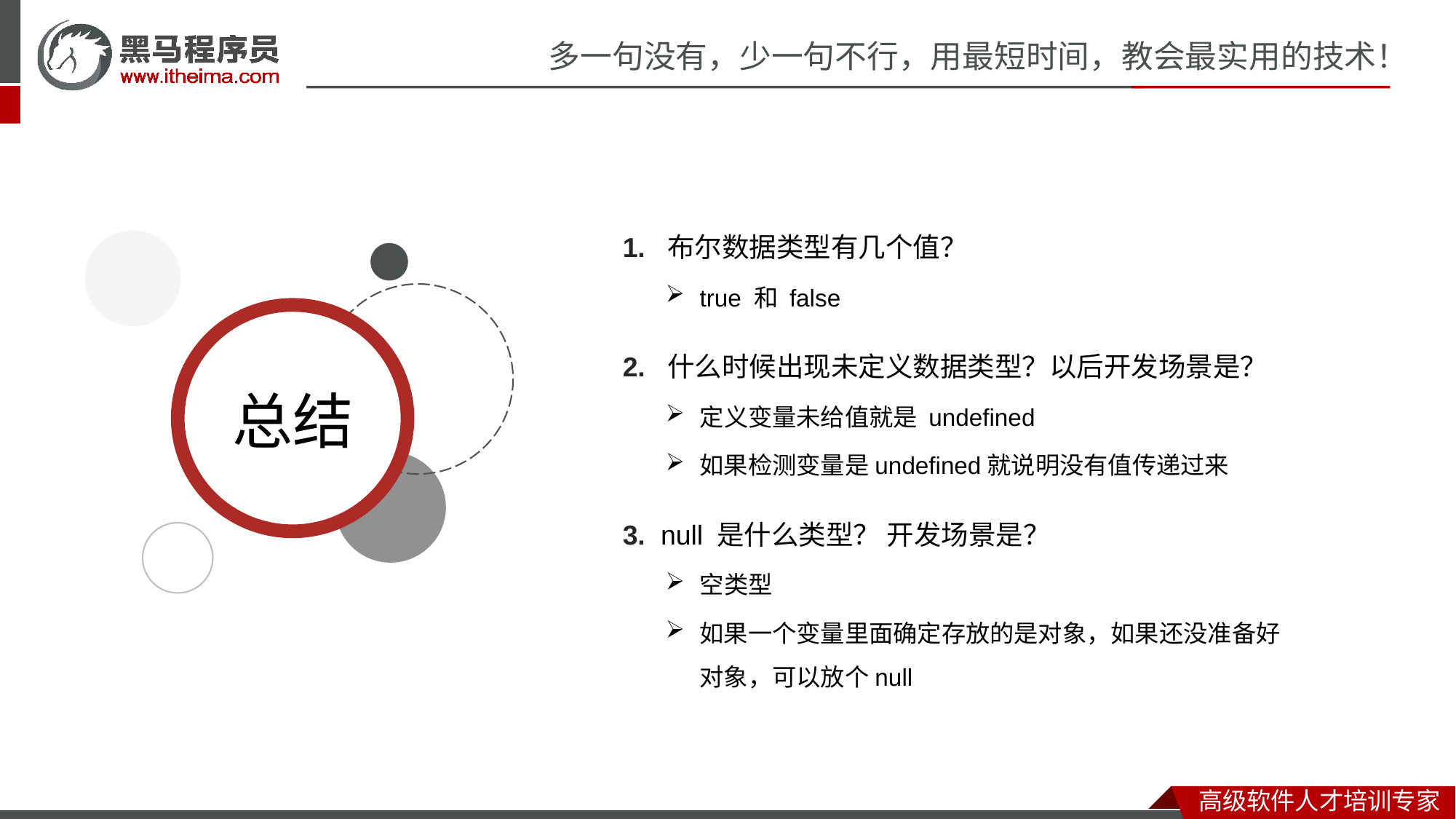

1.  布尔数据类型有几个值？
true 和 false
2.  什么时候出现未定义数据类型？以后开发场景是？
定义变量未给值就是 undefined
如果检测变量是undefined就说明没有值传递过来
3.  null 是什么类型？ 开发场景是？
空类型
如果一个变量里面确定存放的是对象，如果还没准备好对象，可以放个null